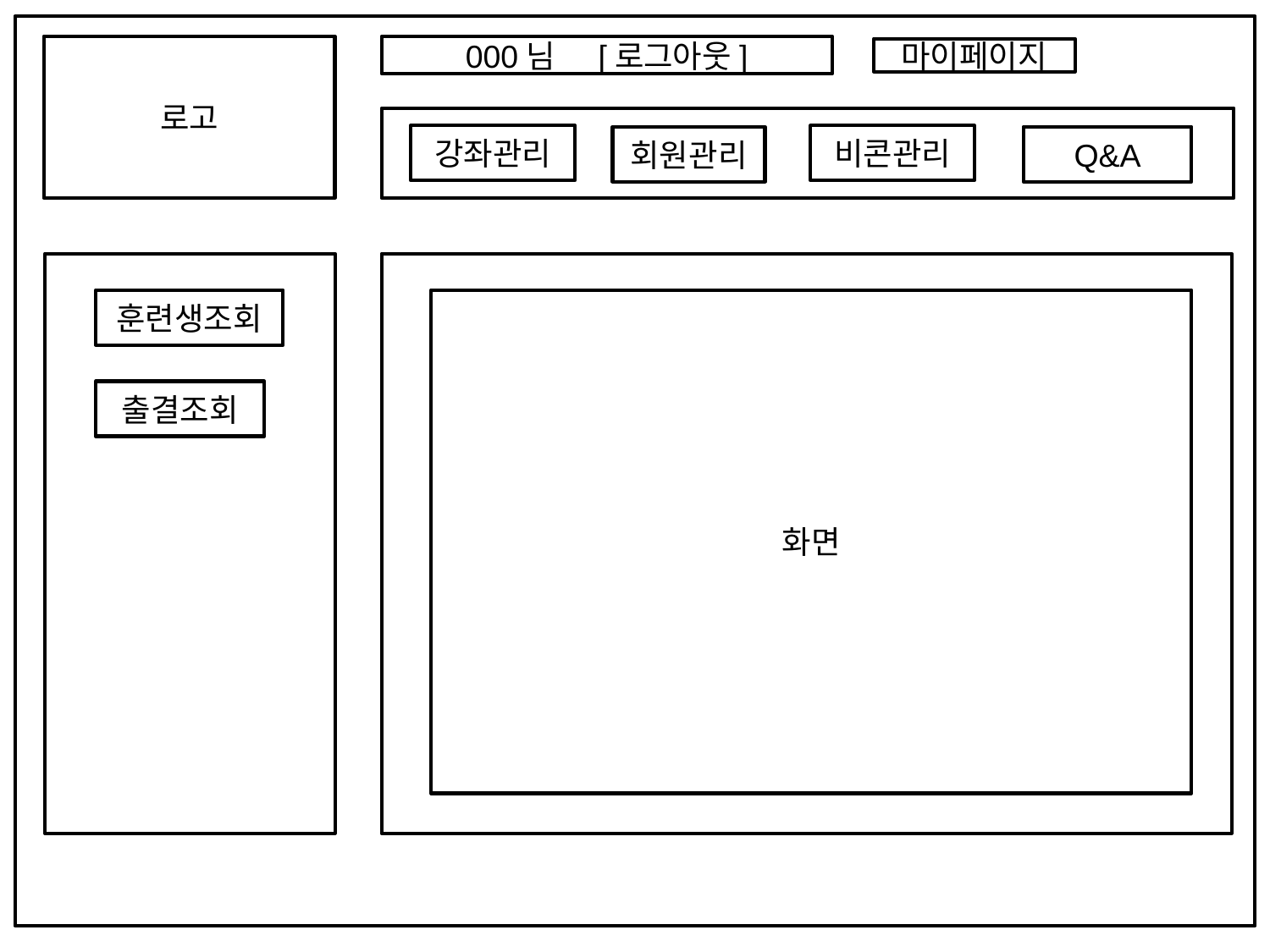

관리자

로고
000님    [로그아웃]
마이페이지
회원관리

강좌관리
비콘관리
회원관리
Q&A

훈련생조회
화면
출결조회